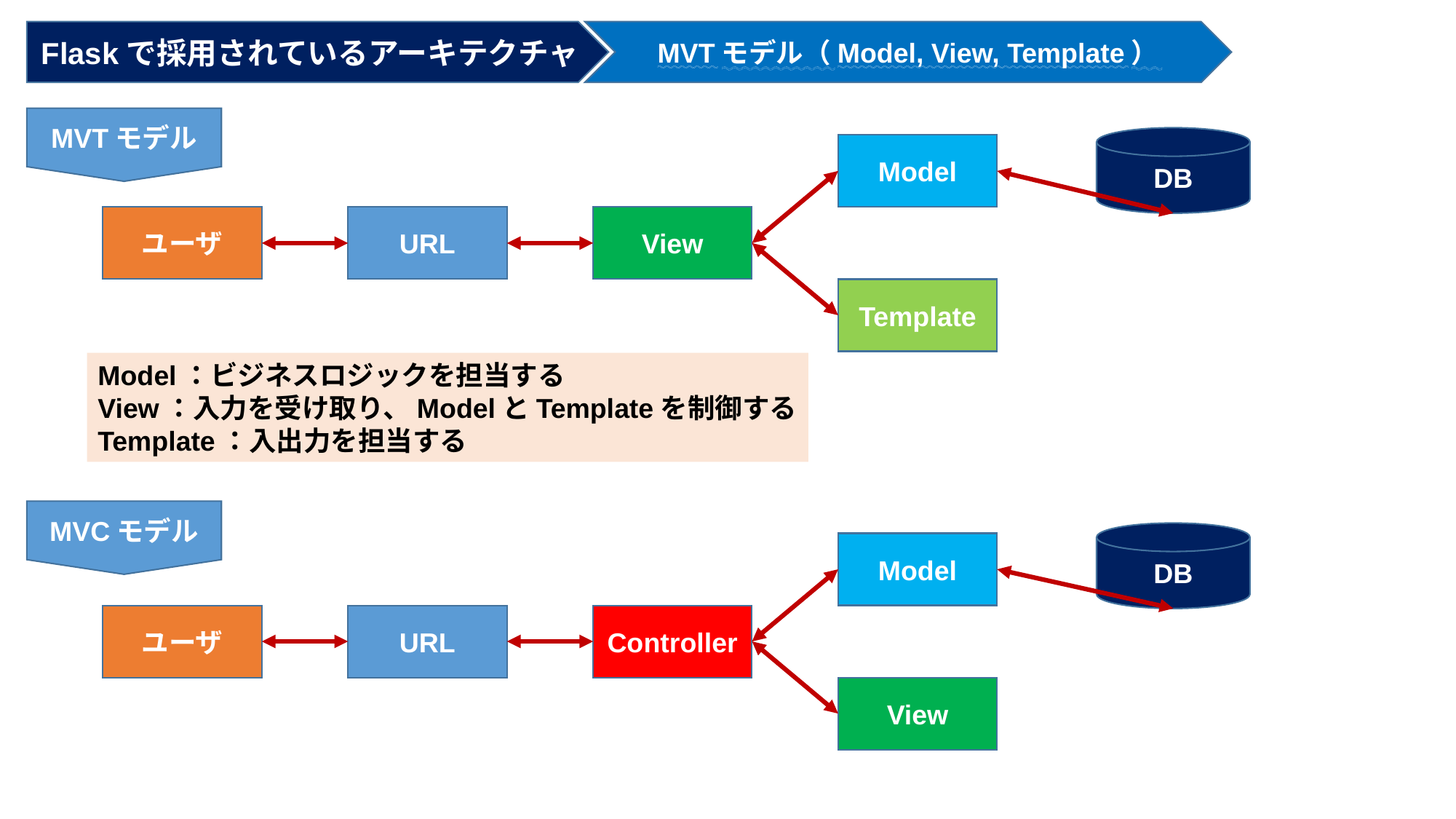

Flaskで採用されているアーキテクチャ
MVTモデル（Model, View, Template）
MVTモデル
DB
Model
View
URL
ユーザ
Template
Model：ビジネスロジックを担当する
View：入力を受け取り、ModelとTemplateを制御する
Template：入出力を担当する
MVCモデル
DB
Model
Controller
URL
ユーザ
View